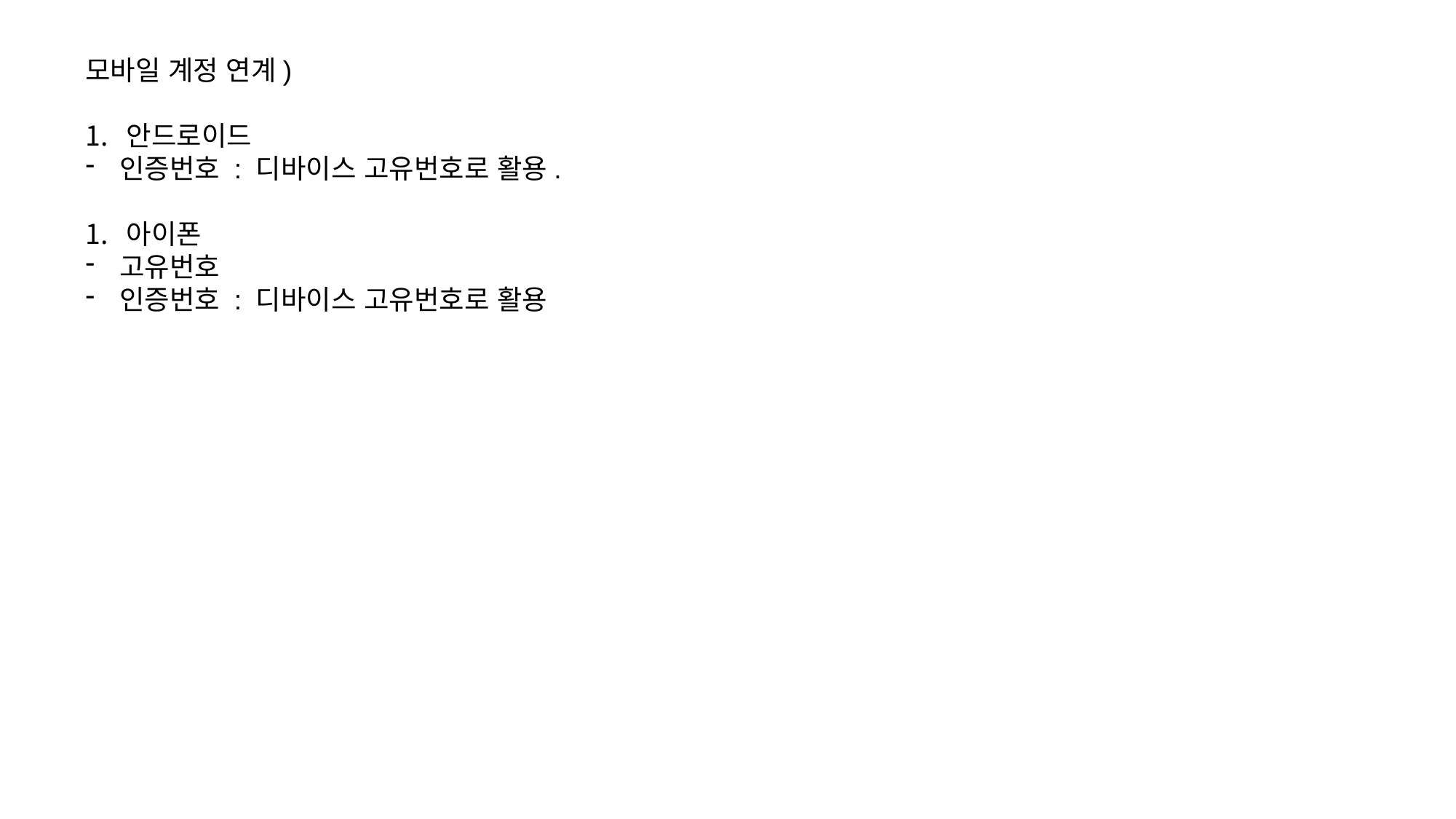

모바일 계정 연계)

안드로이드
인증번호 : 디바이스 고유번호로 활용.

아이폰
고유번호
인증번호 : 디바이스 고유번호로 활용